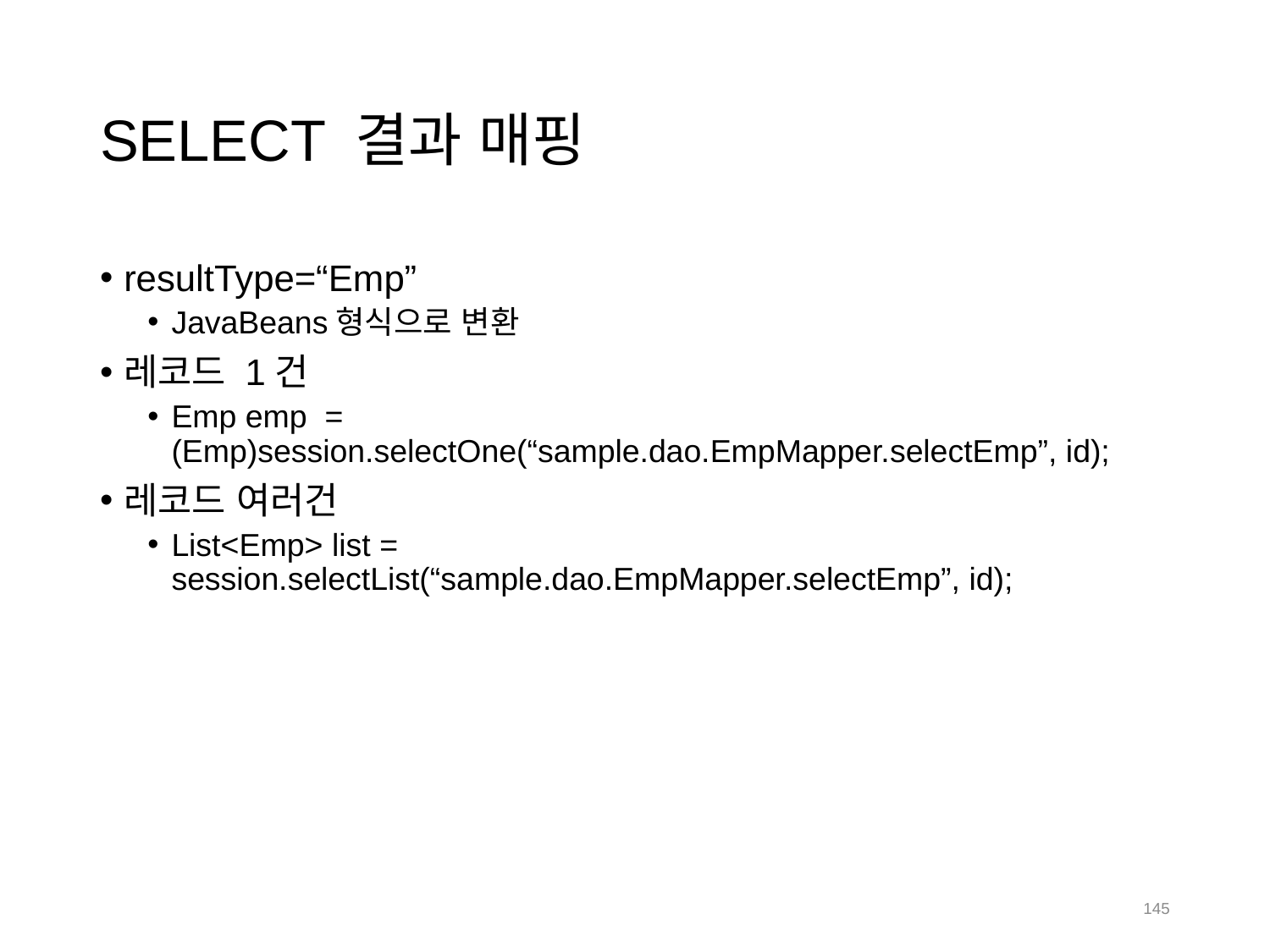

# SELECT 결과 매핑
resultType=“Emp”
JavaBeans형식으로 변환
레코드 1건
Emp emp  = (Emp)session.selectOne(“sample.dao.EmpMapper.selectEmp”, id);
레코드 여러건
List<Emp> list = session.selectList(“sample.dao.EmpMapper.selectEmp”, id);
145